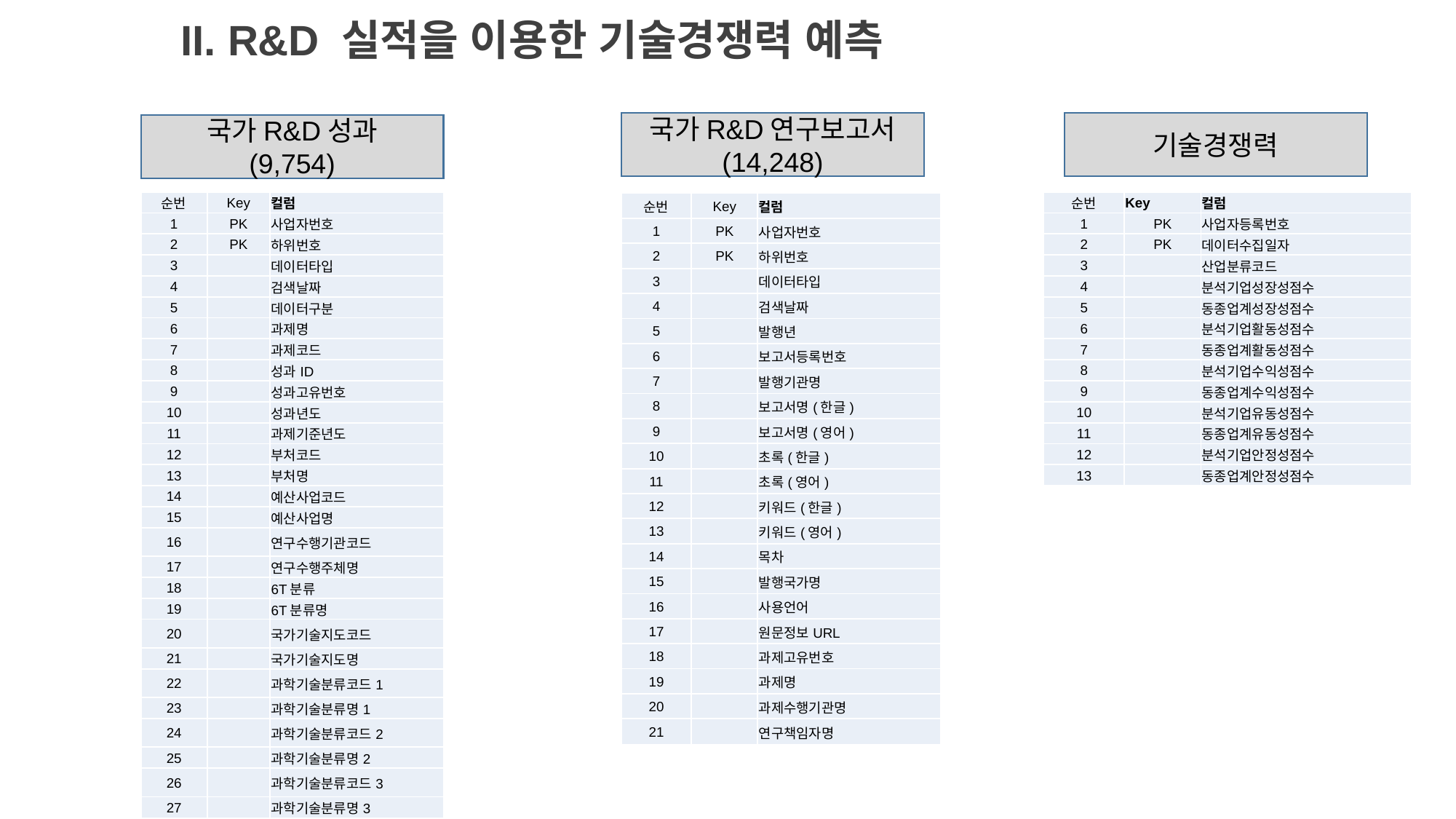

II. R&D 실적을 이용한 기술경쟁력 예측
기술경쟁력
국가R&D연구보고서
(14,248)
국가R&D성과
(9,754)
| 순번 | Key | 컬럼 |
| --- | --- | --- |
| 1 | PK | 사업자번호 |
| 2 | PK | 하위번호 |
| 3 |  | 데이터타입 |
| 4 |  | 검색날짜 |
| 5 |  | 데이터구분 |
| 6 |  | 과제명 |
| 7 |  | 과제코드 |
| 8 |  | 성과ID |
| 9 |  | 성과고유번호 |
| 10 |  | 성과년도 |
| 11 |  | 과제기준년도 |
| 12 |  | 부처코드 |
| 13 |  | 부처명 |
| 14 |  | 예산사업코드 |
| 15 |  | 예산사업명 |
| 16 |  | 연구수행기관코드 |
| 17 |  | 연구수행주체명 |
| 18 |  | 6T분류 |
| 19 |  | 6T분류명 |
| 20 |  | 국가기술지도코드 |
| 21 |  | 국가기술지도명 |
| 22 |  | 과학기술분류코드1 |
| 23 |  | 과학기술분류명1 |
| 24 |  | 과학기술분류코드2 |
| 25 |  | 과학기술분류명2 |
| 26 |  | 과학기술분류코드3 |
| 27 |  | 과학기술분류명3 |
| 순번 | Key | 컬럼 |
| --- | --- | --- |
| 1 | PK | 사업자등록번호 |
| 2 | PK | 데이터수집일자 |
| 3 |  | 산업분류코드 |
| 4 |  | 분석기업성장성점수 |
| 5 |  | 동종업계성장성점수 |
| 6 |  | 분석기업활동성점수 |
| 7 |  | 동종업계활동성점수 |
| 8 |  | 분석기업수익성점수 |
| 9 |  | 동종업계수익성점수 |
| 10 |  | 분석기업유동성점수 |
| 11 |  | 동종업계유동성점수 |
| 12 |  | 분석기업안정성점수 |
| 13 |  | 동종업계안정성점수 |
| 순번 | Key | 컬럼 |
| --- | --- | --- |
| 1 | PK | 사업자번호 |
| 2 | PK | 하위번호 |
| 3 |  | 데이터타입 |
| 4 |  | 검색날짜 |
| 5 |  | 발행년 |
| 6 |  | 보고서등록번호 |
| 7 |  | 발행기관명 |
| 8 |  | 보고서명(한글) |
| 9 |  | 보고서명(영어) |
| 10 |  | 초록(한글) |
| 11 |  | 초록(영어) |
| 12 |  | 키워드(한글) |
| 13 |  | 키워드(영어) |
| 14 |  | 목차 |
| 15 |  | 발행국가명 |
| 16 |  | 사용언어 |
| 17 |  | 원문정보URL |
| 18 |  | 과제고유번호 |
| 19 |  | 과제명 |
| 20 |  | 과제수행기관명 |
| 21 |  | 연구책임자명 |